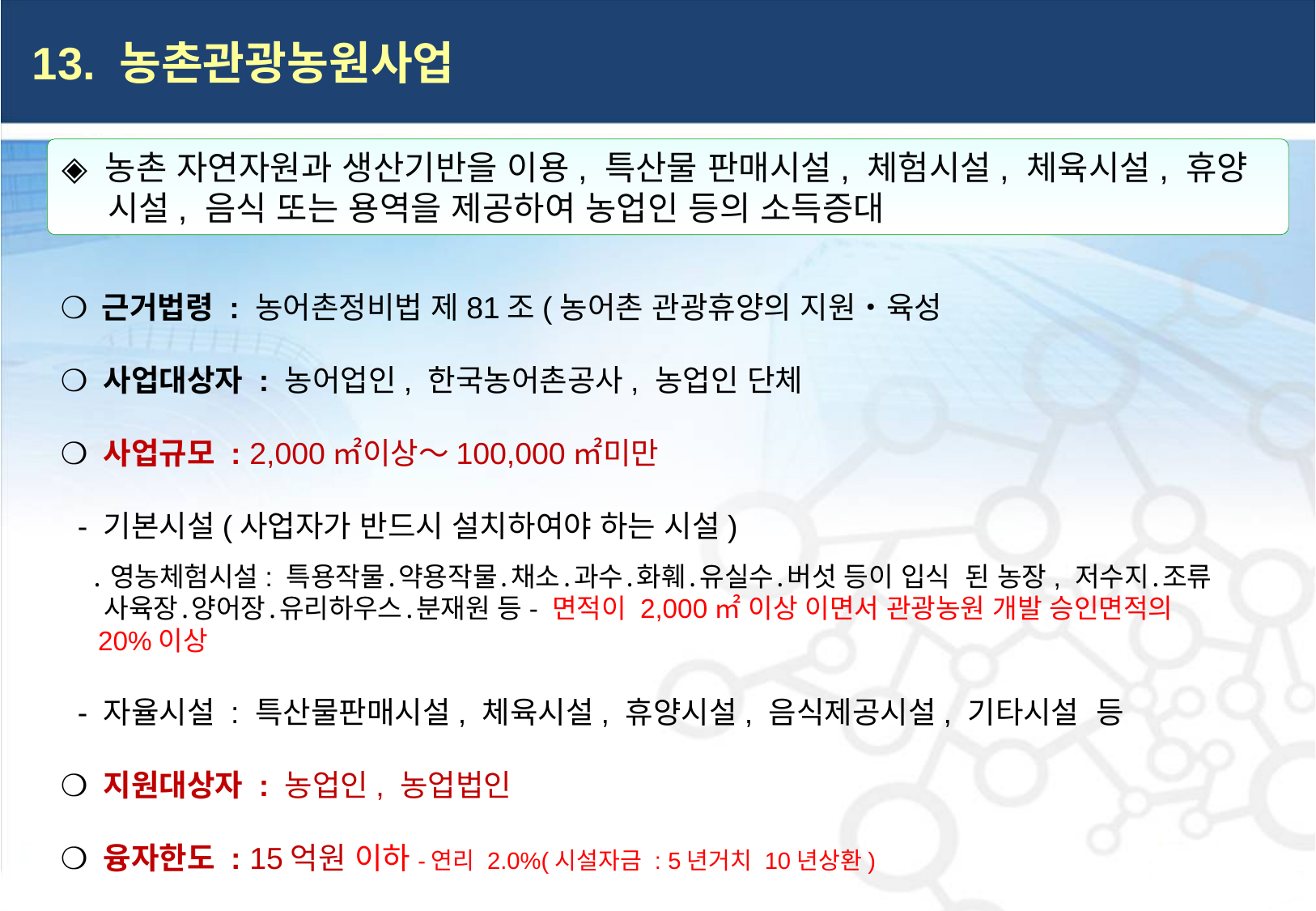

13. 농촌관광농원사업

◈ 농촌 자연자원과 생산기반을 이용, 특산물 판매시설, 체험시설, 체육시설, 휴양
    시설, 음식 또는 용역을 제공하여 농업인 등의 소득증대
❍ 근거법령 : 농어촌정비법 제81조(농어촌 관광휴양의 지원‧육성
❍ 사업대상자 : 농어업인, 한국농어촌공사, 농업인 단체
❍ 사업규모 : 2,000㎡이상～100,000㎡미만
  - 기본시설(사업자가 반드시 설치하여야 하는 시설)
    ․영농체험시설: 특용작물․약용작물․채소․과수․화훼․유실수․버섯 등이 입식  된 농장, 저수지․조류
     사육장․양어장․유리하우스․분재원 등- 면적이 2,000㎡ 이상 이면서 관광농원 개발 승인면적의
     20%이상
  - 자율시설 : 특산물판매시설, 체육시설, 휴양시설, 음식제공시설, 기타시설  등
❍ 지원대상자 : 농업인, 농업법인
❍ 융자한도 : 15억원 이하-연리 2.0%(시설자금 : 5년거치 10년상환)

Ⅴ